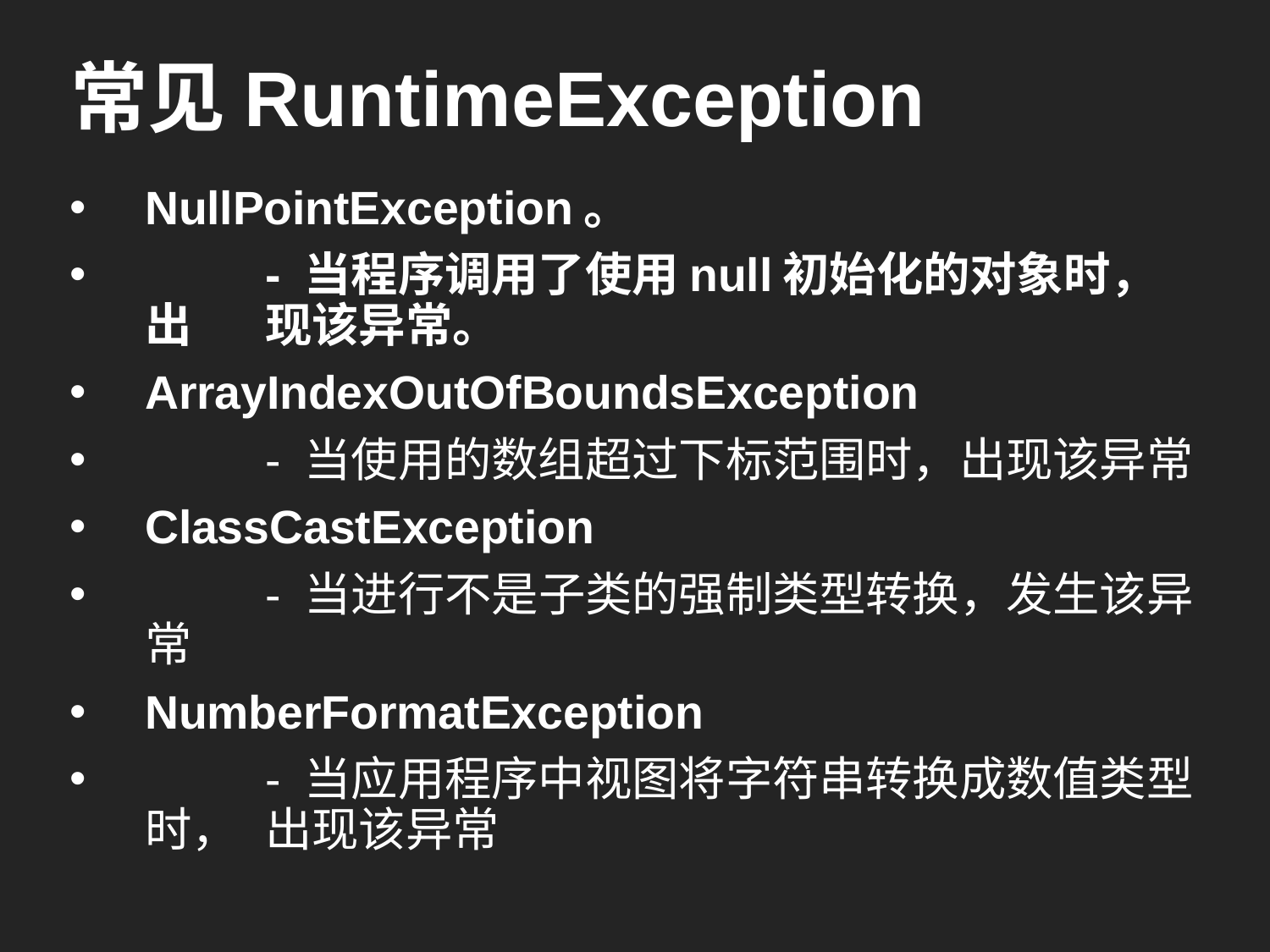

# 常见RuntimeException
NullPointException。
	- 当程序调用了使用null初始化的对象时，出	现该异常。
ArrayIndexOutOfBoundsException
	- 当使用的数组超过下标范围时，出现该异常
ClassCastException
	- 当进行不是子类的强制类型转换，发生该异常
NumberFormatException
	- 当应用程序中视图将字符串转换成数值类型时，	出现该异常